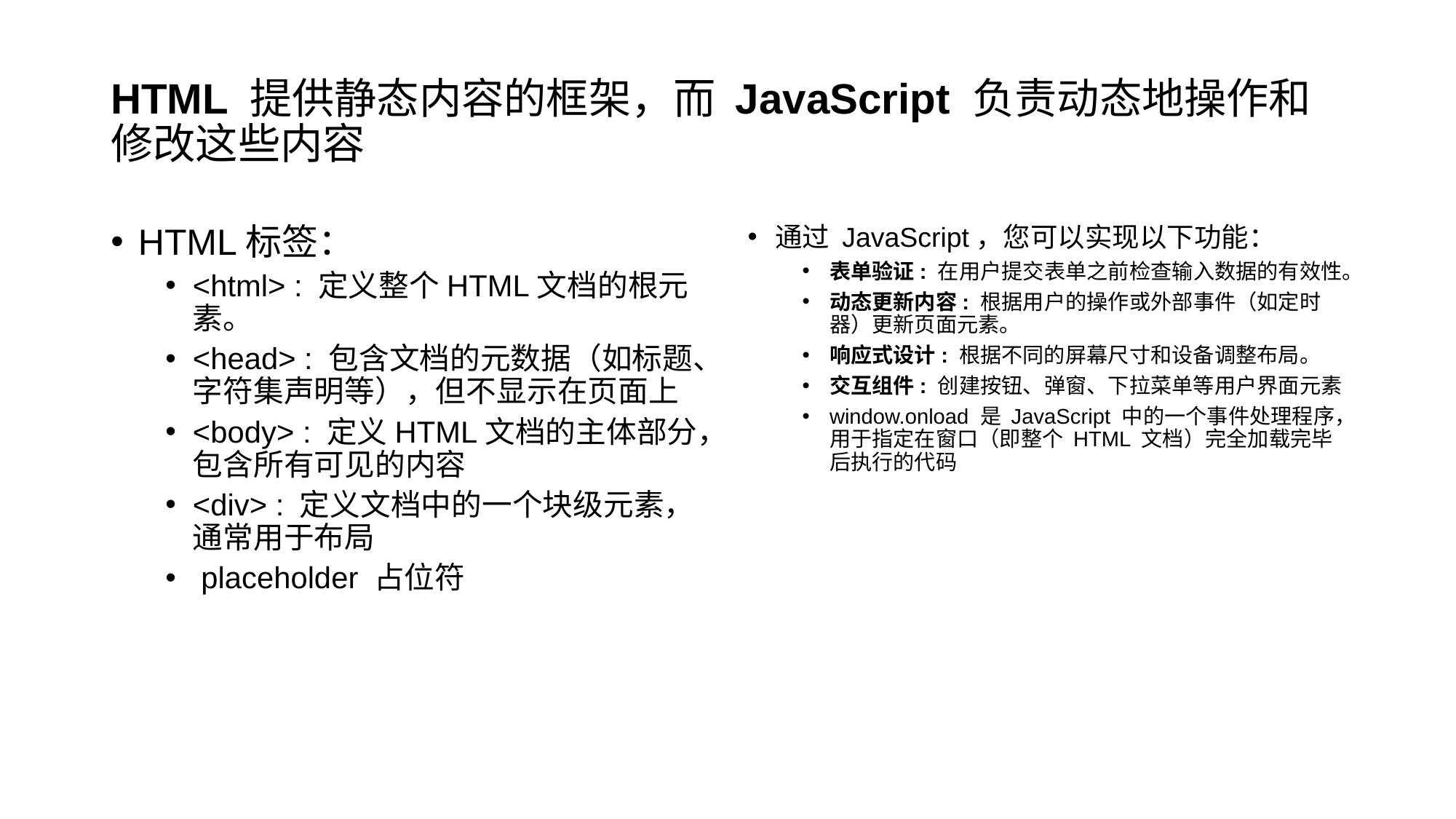

# HTML 提供静态内容的框架，而 JavaScript 负责动态地操作和修改这些内容
HTML标签：
<html> : 定义整个HTML文档的根元素。
<head> : 包含文档的元数据（如标题、字符集声明等），但不显示在页面上
<body> : 定义HTML文档的主体部分，包含所有可见的内容
<div> : 定义文档中的一个块级元素，通常用于布局
 placeholder 占位符

通过 JavaScript，您可以实现以下功能：
表单验证: 在用户提交表单之前检查输入数据的有效性。
动态更新内容: 根据用户的操作或外部事件（如定时器）更新页面元素。
响应式设计: 根据不同的屏幕尺寸和设备调整布局。
交互组件: 创建按钮、弹窗、下拉菜单等用户界面元素
window.onload 是 JavaScript 中的一个事件处理程序，用于指定在窗口（即整个 HTML 文档）完全加载完毕后执行的代码